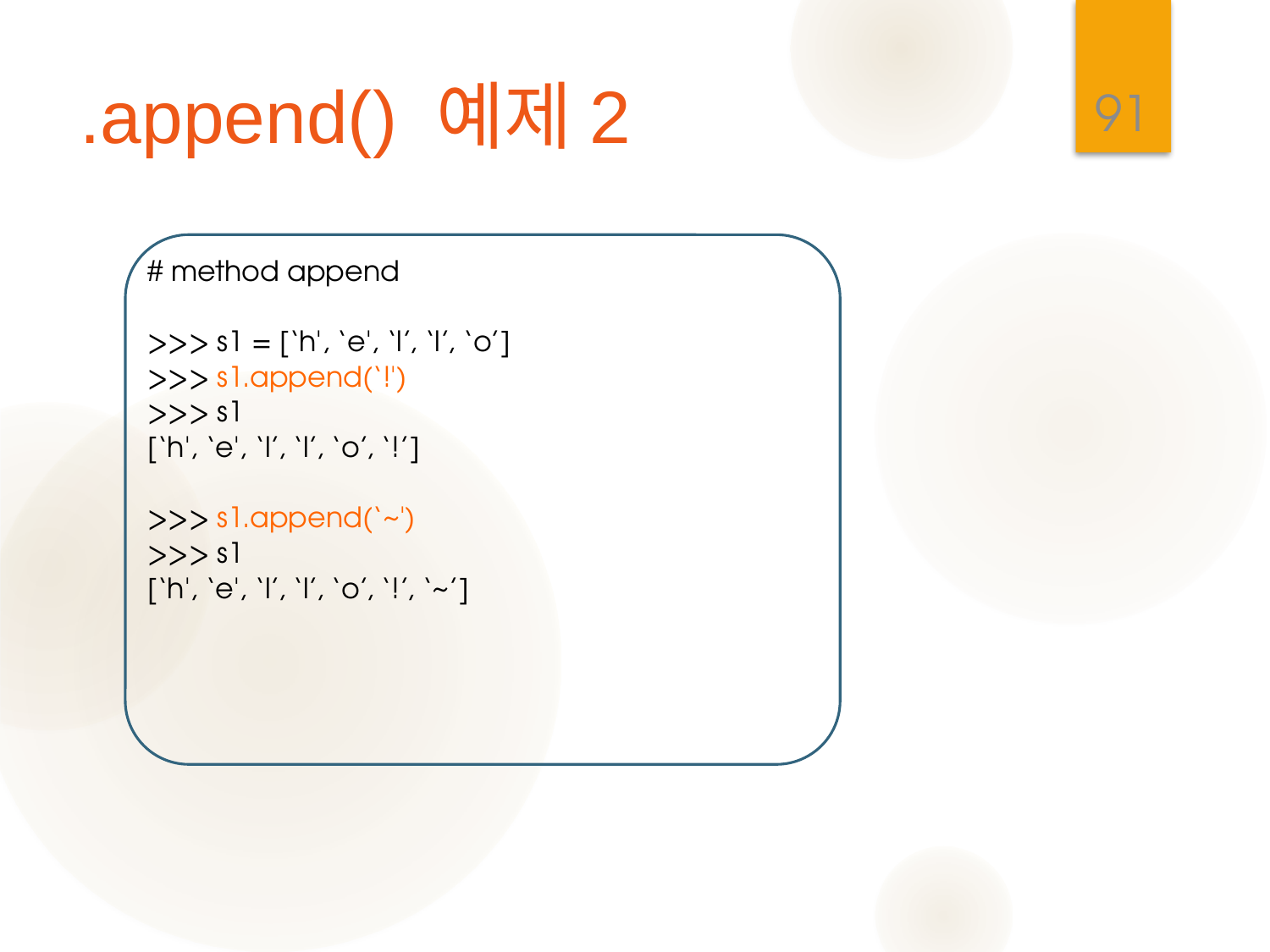

91
# .append() 예제2

# method append

>>> s1 = [‘h', ‘e', ‘l’, ‘l’, ‘o’]
>>> s1.append(‘!')
>>> s1
[‘h', ‘e', ‘l’, ‘l’, ‘o’, ‘!’]

>>> s1.append(‘~')
>>> s1
[‘h', ‘e', ‘l’, ‘l’, ‘o’, ‘!’, ‘~’]